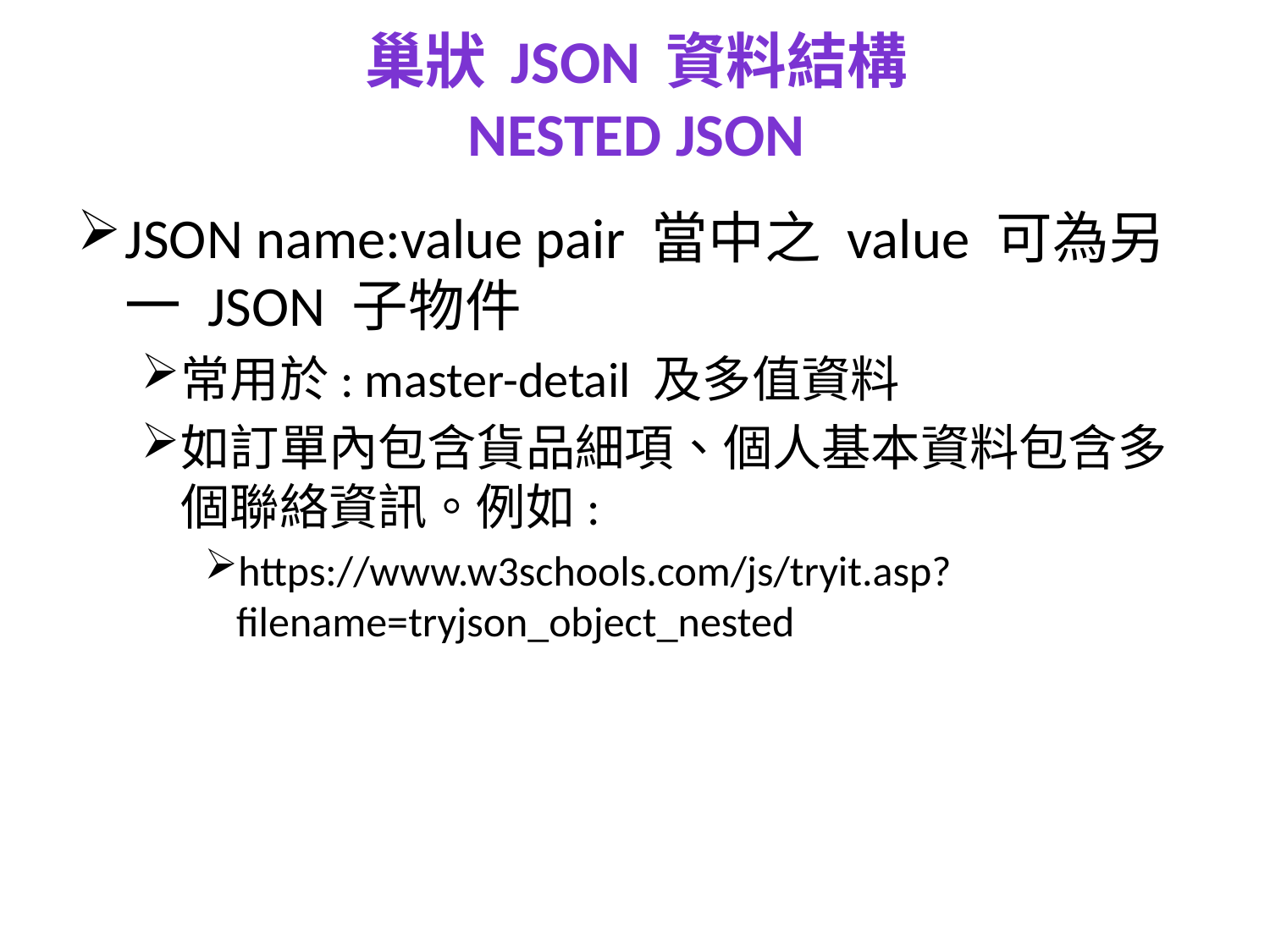

# 巢狀 JSON 資料結構 nested json
JSON name:value pair 當中之 value 可為另一 JSON 子物件
常用於: master-detail 及多值資料
如訂單內包含貨品細項、個人基本資料包含多個聯絡資訊。例如:
https://www.w3schools.com/js/tryit.asp?filename=tryjson_object_nested